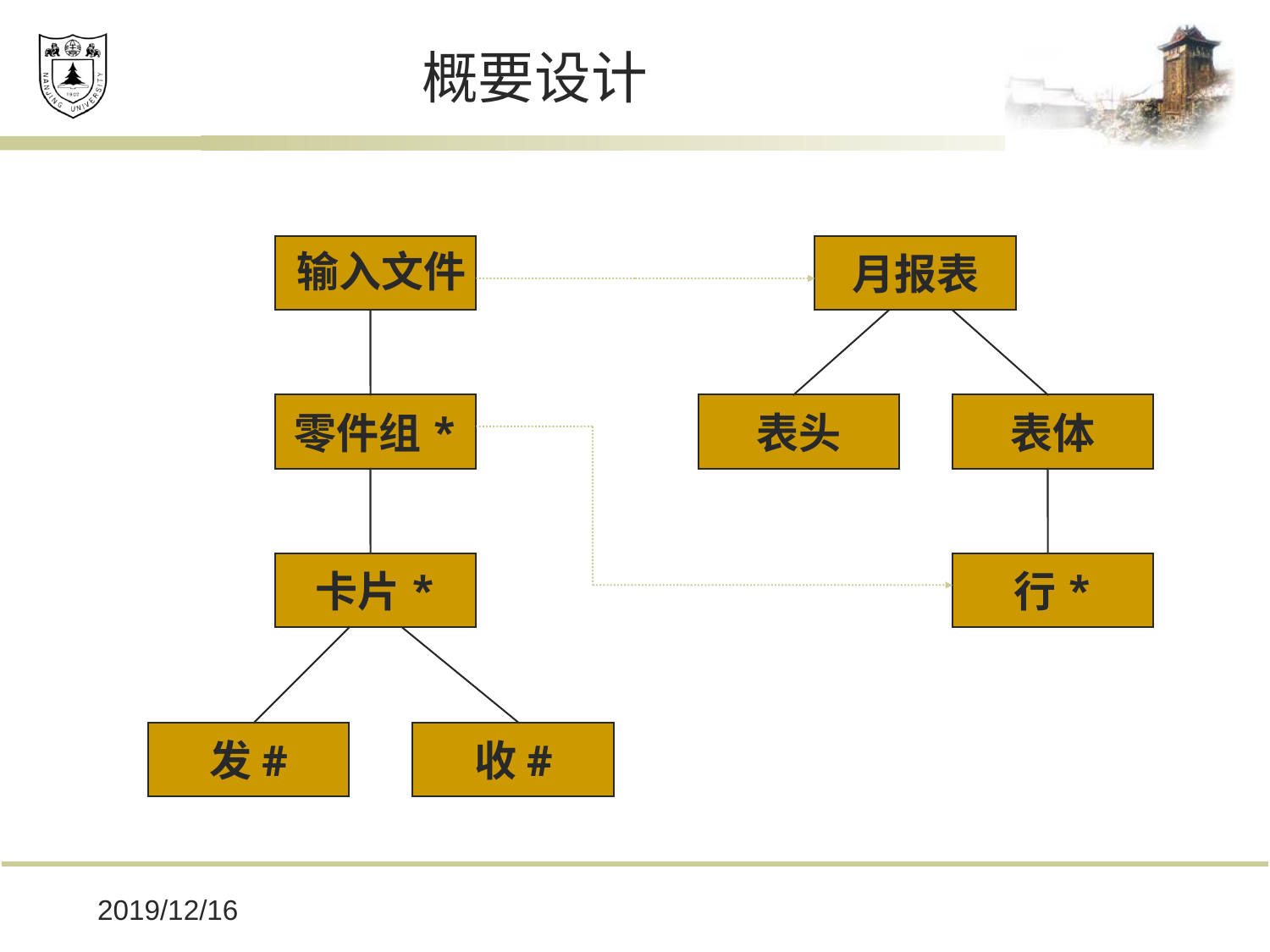

# 概要设计

月报表
输入文件

零件组*
表头
表体

卡片*
行*

发#
收#
2019/12/16